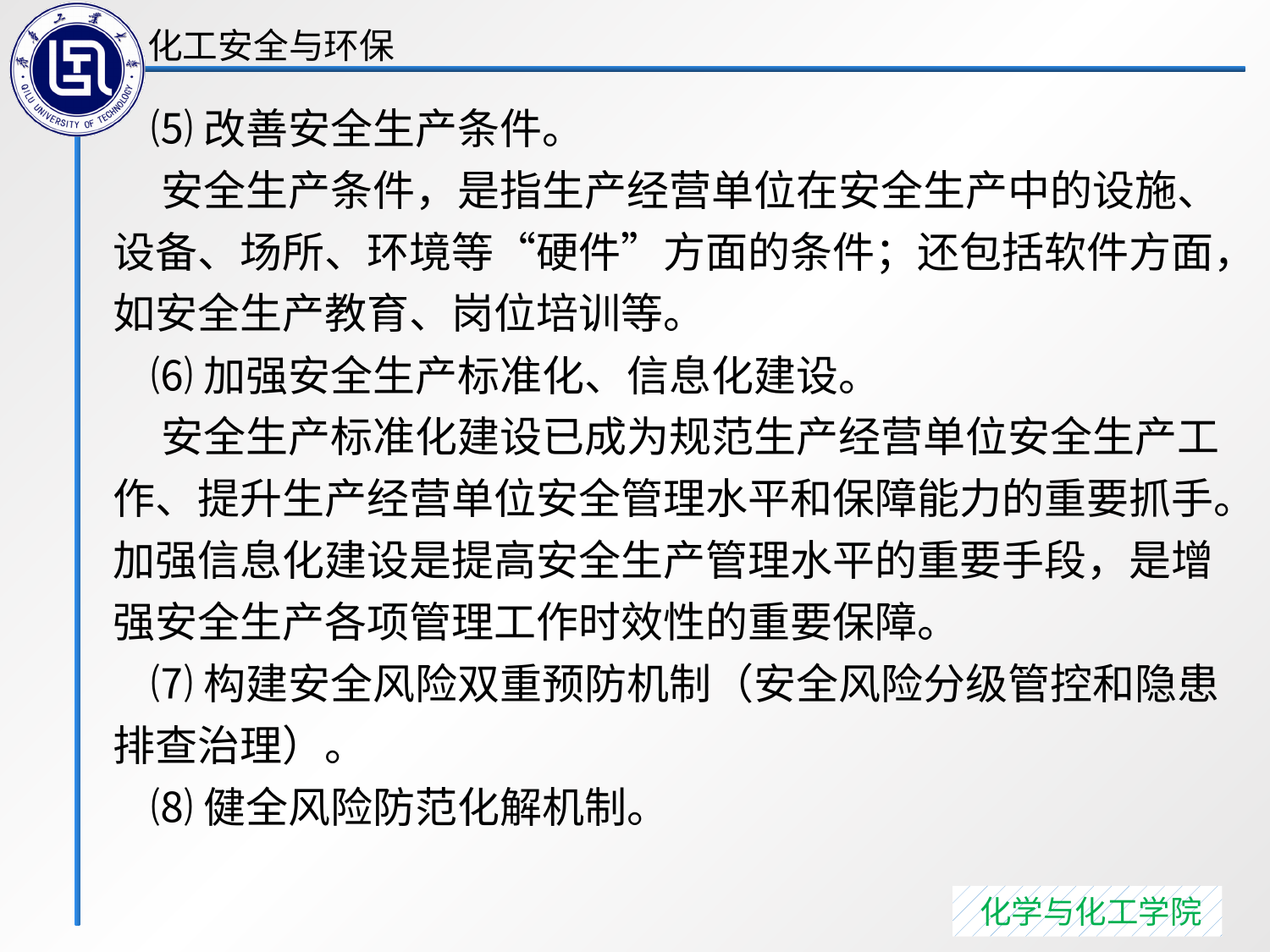

⑸改善安全生产条件。
    安全生产条件，是指生产经营单位在安全生产中的设施、设备、场所、环境等“硬件”方面的条件；还包括软件方面，如安全生产教育、岗位培训等。
    ⑹加强安全生产标准化、信息化建设。
    安全生产标准化建设已成为规范生产经营单位安全生产工作、提升生产经营单位安全管理水平和保障能力的重要抓手。加强信息化建设是提高安全生产管理水平的重要手段，是增强安全生产各项管理工作时效性的重要保障。
    ⑺构建安全风险双重预防机制（安全风险分级管控和隐患排查治理）。
    ⑻健全风险防范化解机制。